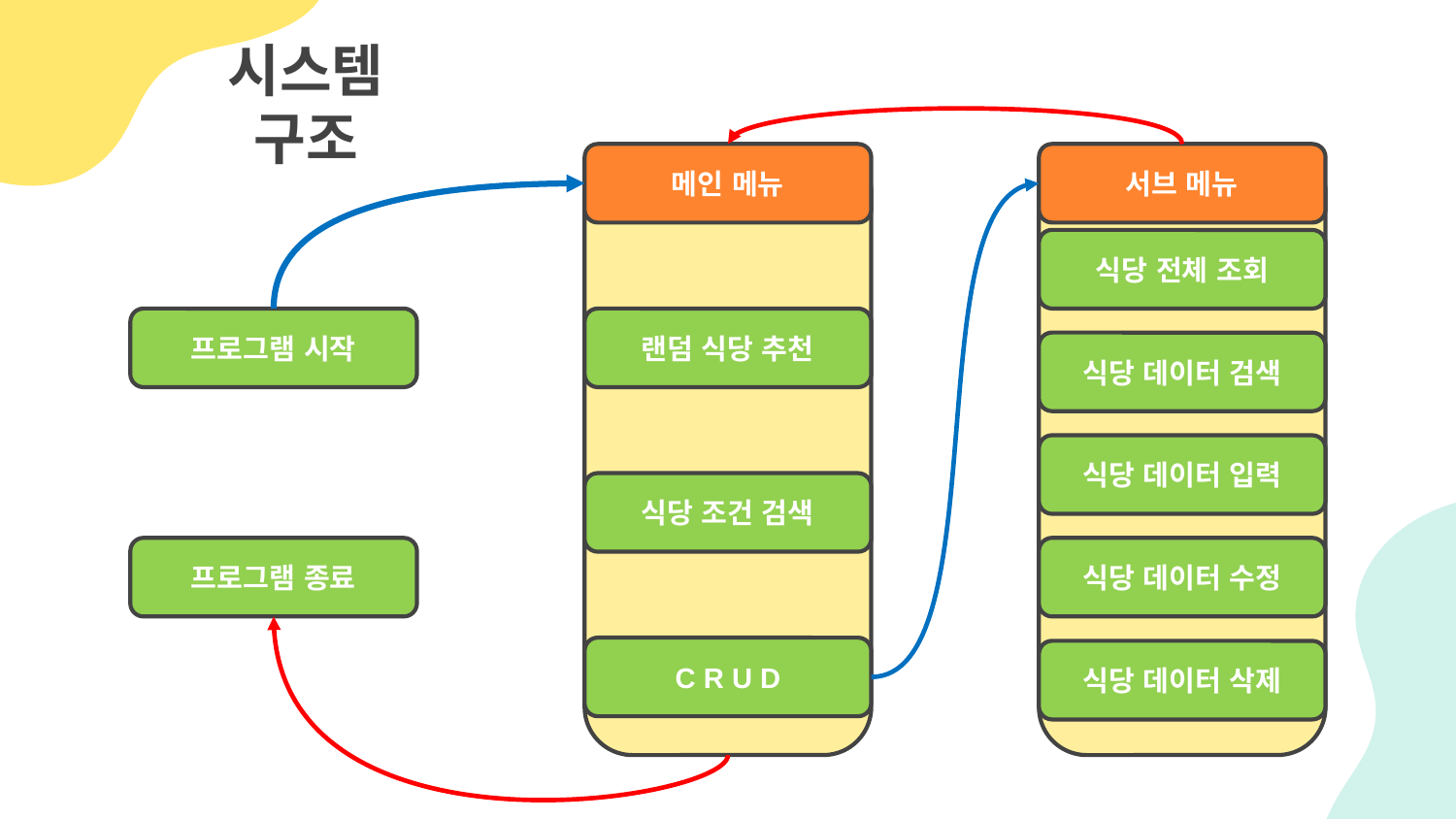

시스템 구조

메인 메뉴

서브 메뉴
식당 전체 조회
프로그램 시작
랜덤 식당 추천
식당 데이터 검색
식당 데이터 입력
식당 조건 검색
프로그램 종료
식당 데이터 수정
C R U D
식당 데이터 삭제